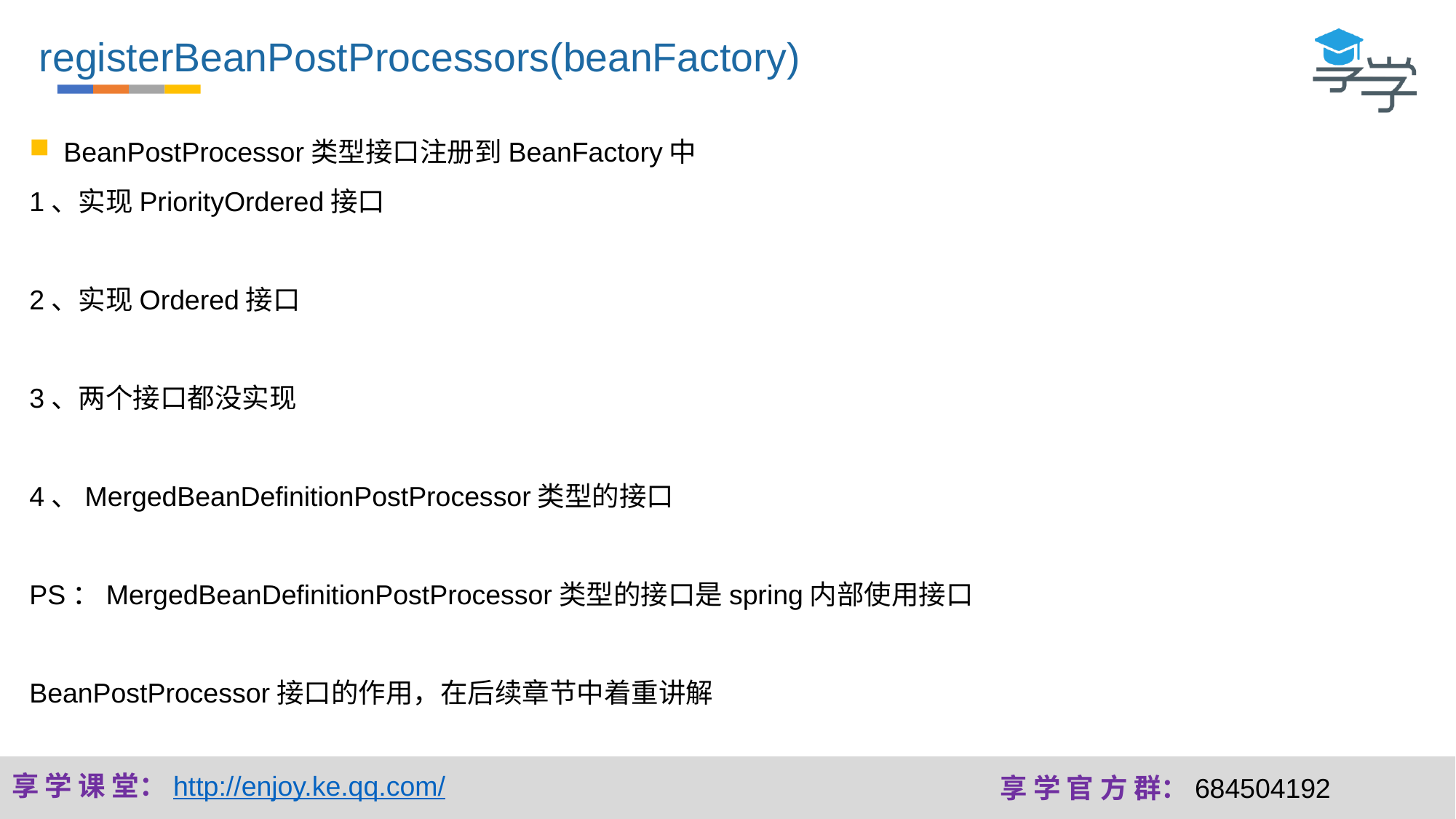

registerBeanPostProcessors(beanFactory)

BeanPostProcessor类型接口注册到BeanFactory中
1、实现PriorityOrdered接口

2、实现Ordered接口

3、两个接口都没实现

4、MergedBeanDefinitionPostProcessor类型的接口

PS：MergedBeanDefinitionPostProcessor类型的接口是spring内部使用接口

BeanPostProcessor接口的作用，在后续章节中着重讲解